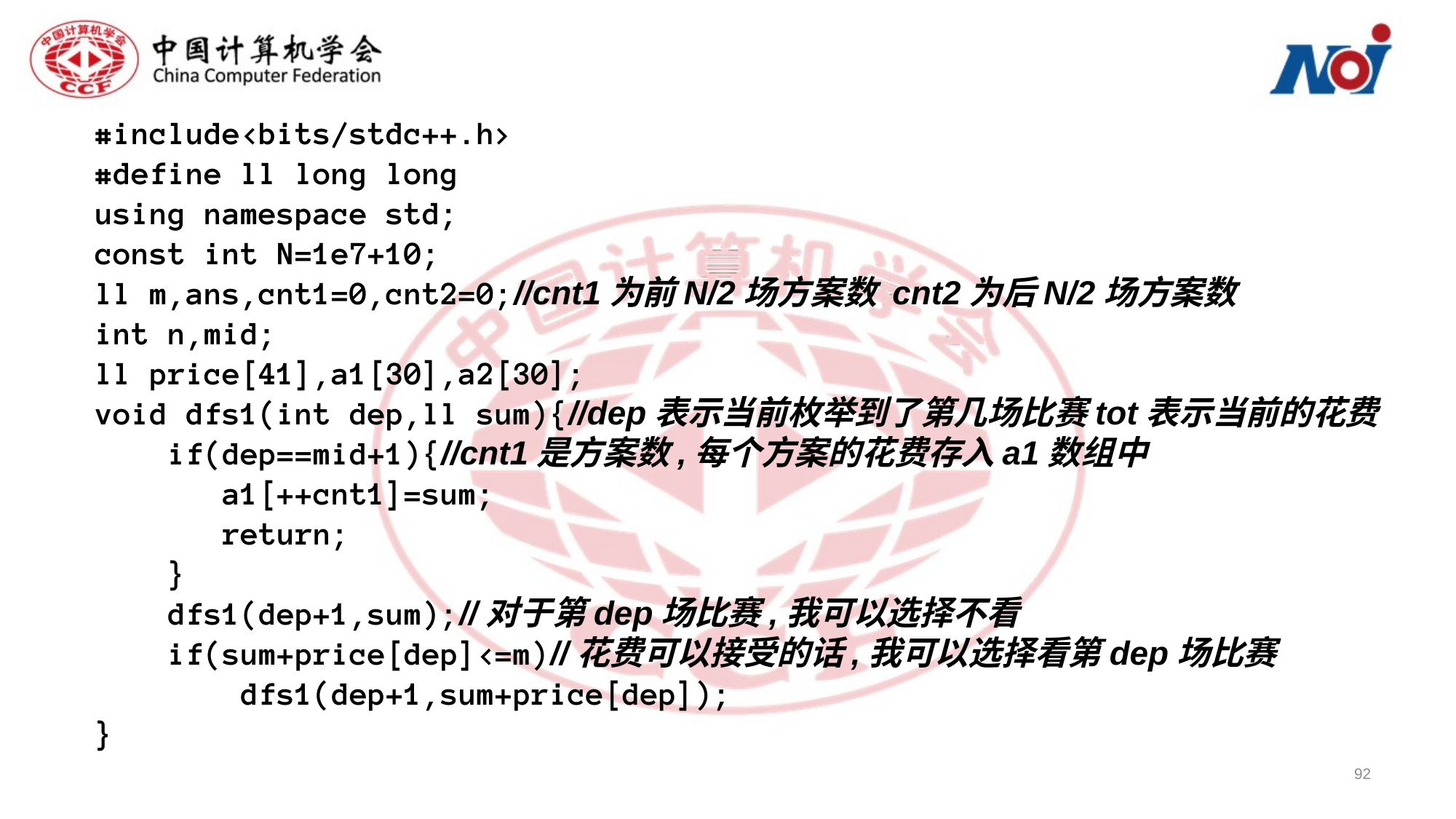

#include<bits/stdc++.h>
#define ll long long
using namespace std;
const int N=1e7+10;
ll m,ans,cnt1=0,cnt2=0;//cnt1为前N/2场方案数 cnt2为后N/2场方案数
int n,mid;
ll price[41],a1[30],a2[30];
void dfs1(int dep,ll sum){//dep表示当前枚举到了第几场比赛tot表示当前的花费
    if(dep==mid+1){//cnt1是方案数,每个方案的花费存入a1数组中
	 a1[++cnt1]=sum;
	 return;
    }
    dfs1(dep+1,sum);//对于第dep场比赛,我可以选择不看
    if(sum+price[dep]<=m)//花费可以接受的话,我可以选择看第dep场比赛
    	  dfs1(dep+1,sum+price[dep]);
}
92